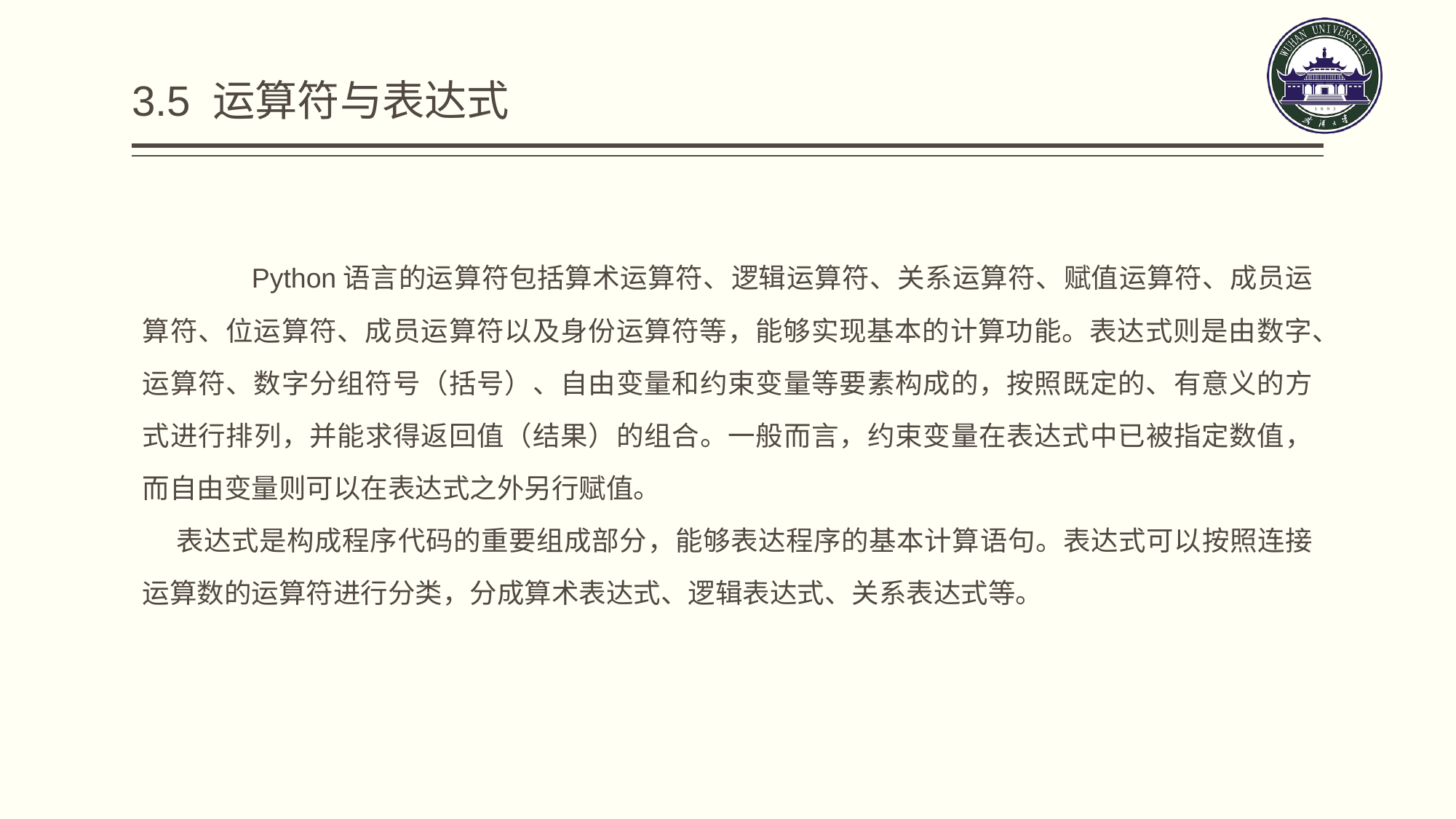

3.5 运算符与表达式
	Python语言的运算符包括算术运算符、逻辑运算符、关系运算符、赋值运算符、成员运算符、位运算符、成员运算符以及身份运算符等，能够实现基本的计算功能。表达式则是由数字、运算符、数字分组符号（括号）、自由变量和约束变量等要素构成的，按照既定的、有意义的方式进行排列，并能求得返回值（结果）的组合。一般而言，约束变量在表达式中已被指定数值，而自由变量则可以在表达式之外另行赋值。
    表达式是构成程序代码的重要组成部分，能够表达程序的基本计算语句。表达式可以按照连接运算数的运算符进行分类，分成算术表达式、逻辑表达式、关系表达式等。